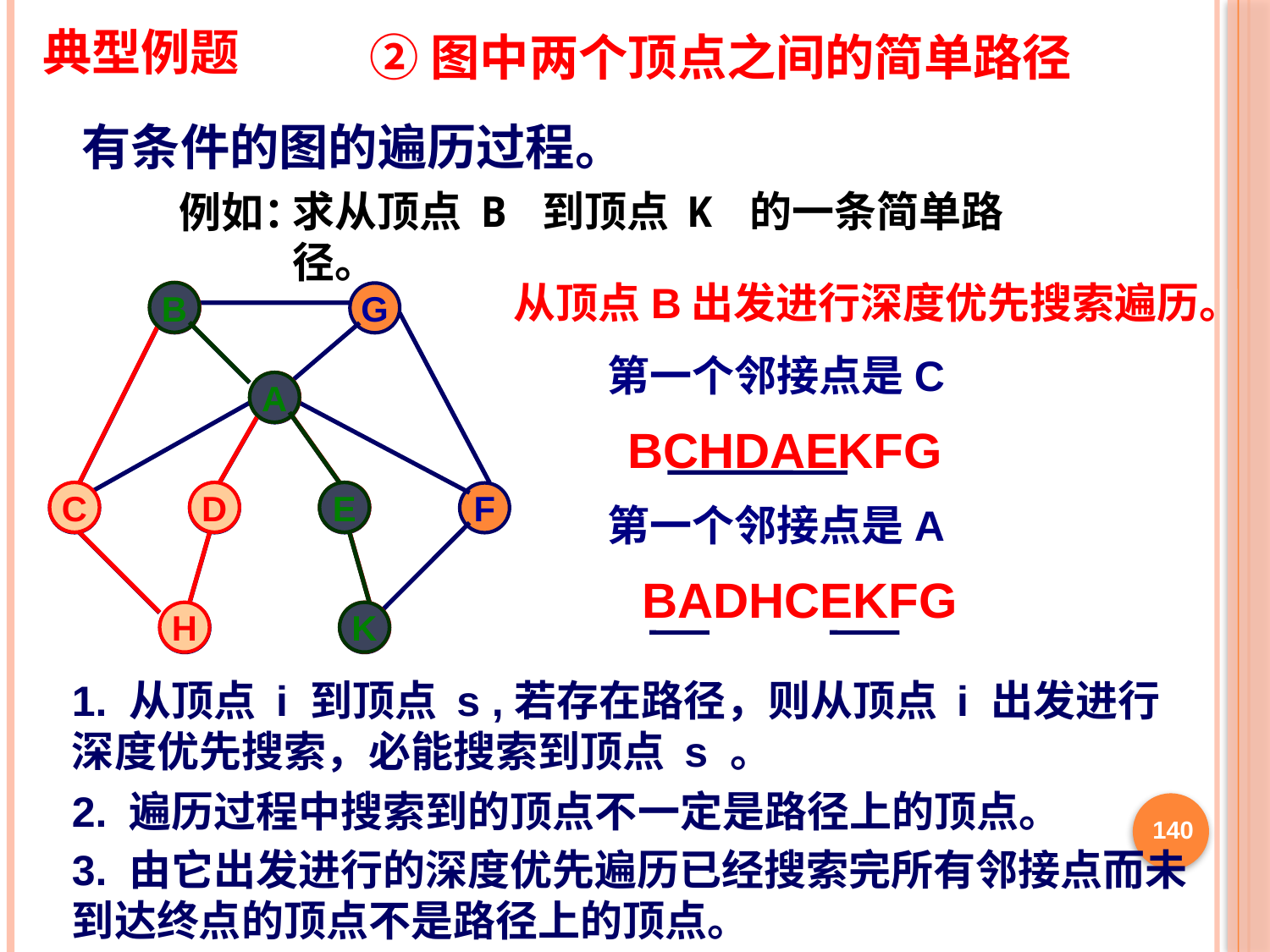

# 典型例题
②图中两个顶点之间的简单路径
有条件的图的遍历过程。
求从顶点 B 到顶点 K 的一条简单路径。
例如：
从顶点B出发进行深度优先搜索遍历。
B
B
B
G

A

C
D
E
F

H
K

第一个邻接点是C
A
A

BCHDAEKFG

C
D
E
E
第一个邻接点是A

BADHCEKFG
H
K
K

1. 从顶点 i 到顶点 s ,若存在路径，则从顶点 i 出发进行深度优先搜索，必能搜索到顶点 s 。
2. 遍历过程中搜索到的顶点不一定是路径上的顶点。
140
3. 由它出发进行的深度优先遍历已经搜索完所有邻接点而未到达终点的顶点不是路径上的顶点。